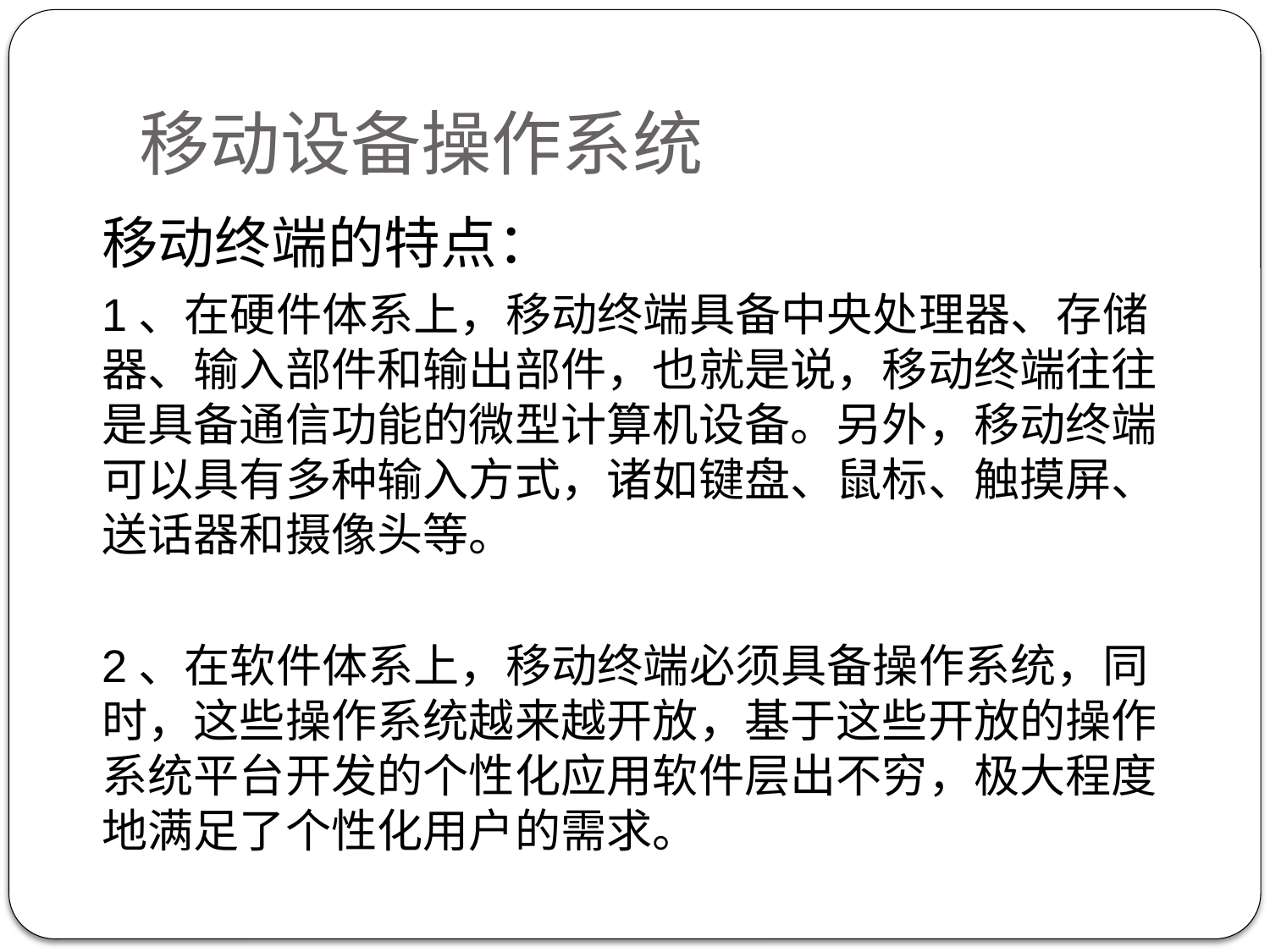

# 移动设备操作系统
移动终端的特点：
1、在硬件体系上，移动终端具备中央处理器、存储器、输入部件和输出部件，也就是说，移动终端往往是具备通信功能的微型计算机设备。另外，移动终端可以具有多种输入方式，诸如键盘、鼠标、触摸屏、送话器和摄像头等。

2、在软件体系上，移动终端必须具备操作系统，同时，这些操作系统越来越开放，基于这些开放的操作系统平台开发的个性化应用软件层出不穷，极大程度地满足了个性化用户的需求。